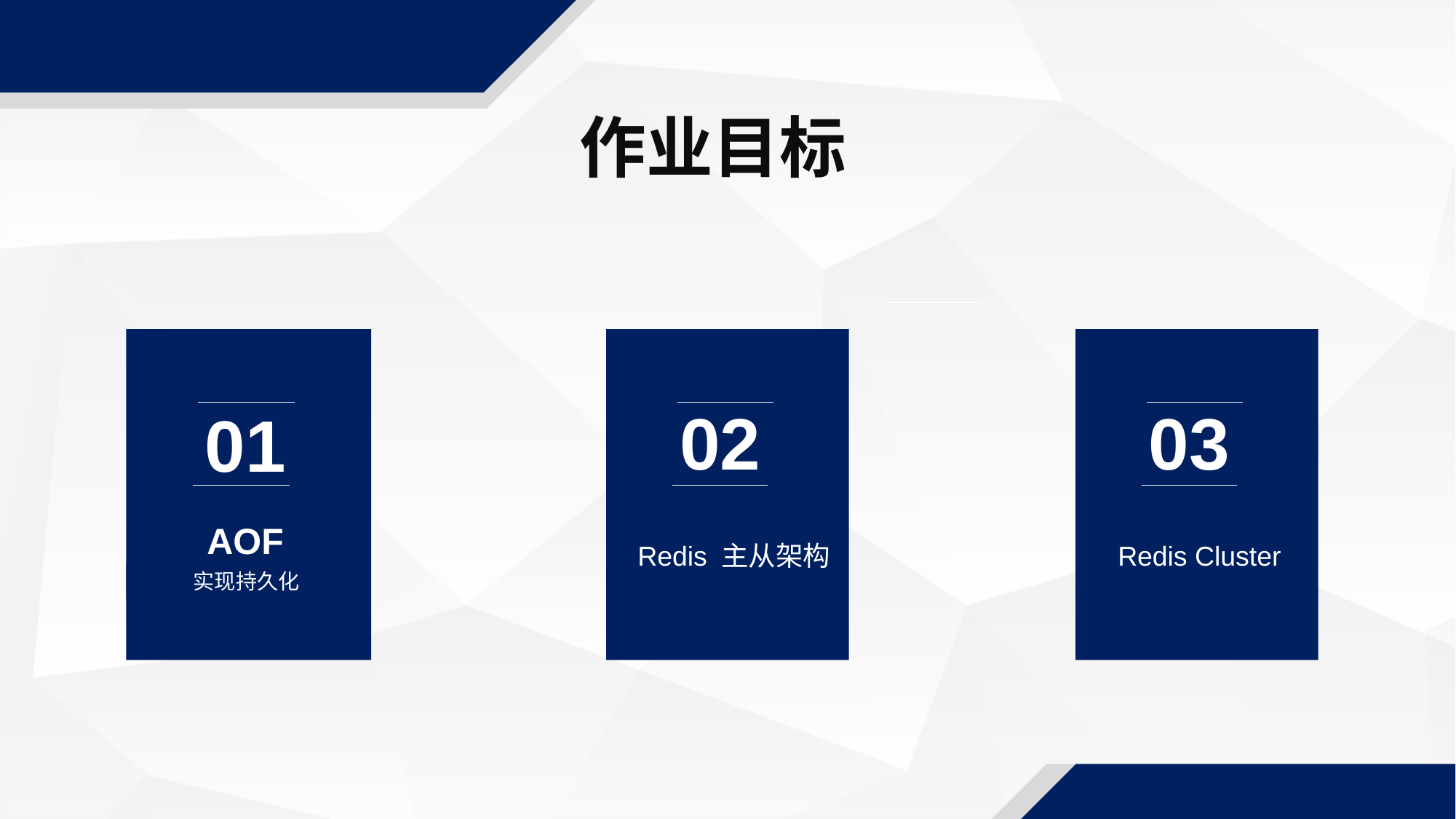

作业目标

01
AOF
实现持久化

02
Redis 主从架构

03
Redis Cluster